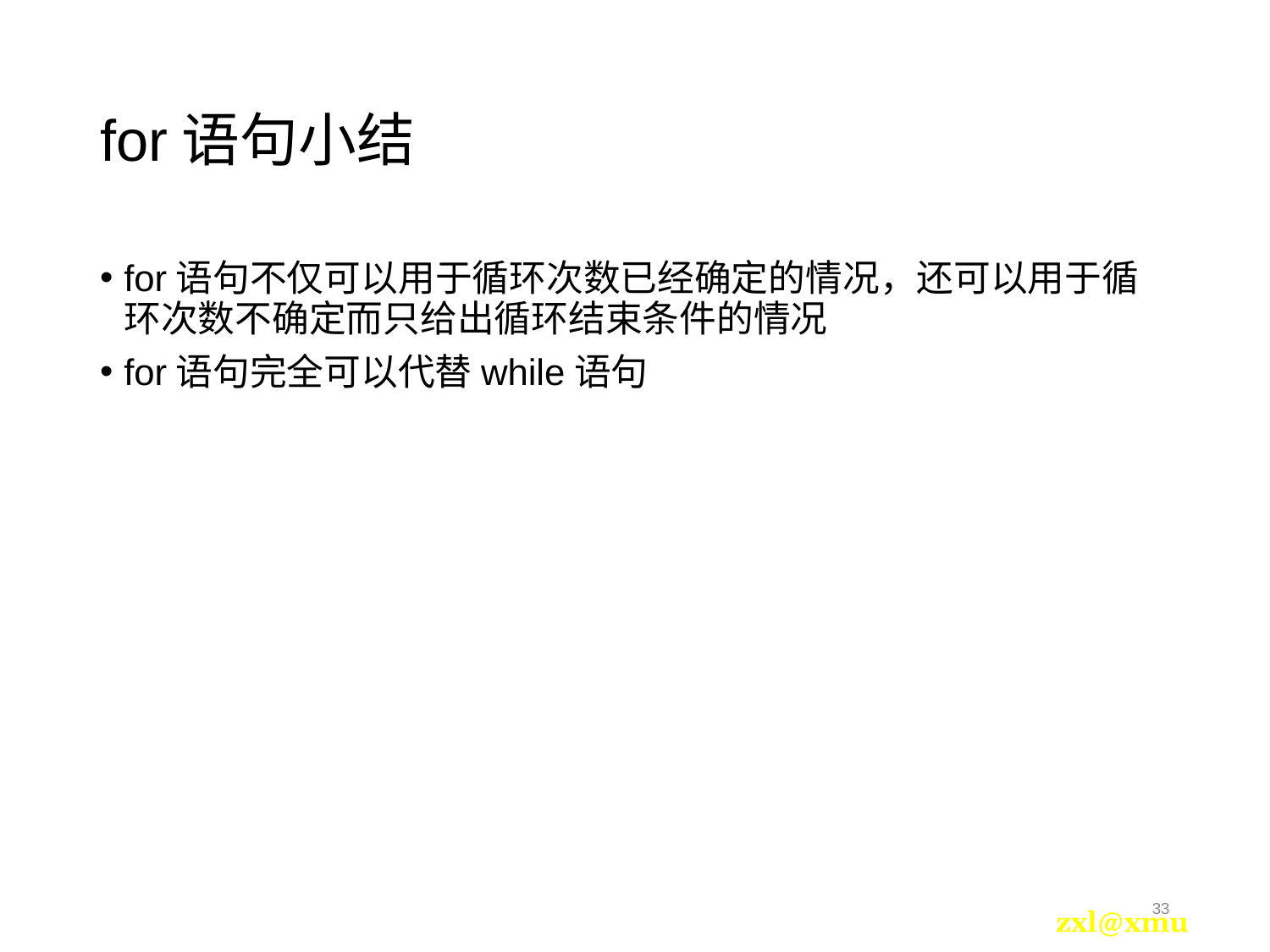

# for语句小结
for语句不仅可以用于循环次数已经确定的情况，还可以用于循环次数不确定而只给出循环结束条件的情况
for语句完全可以代替while语句

33